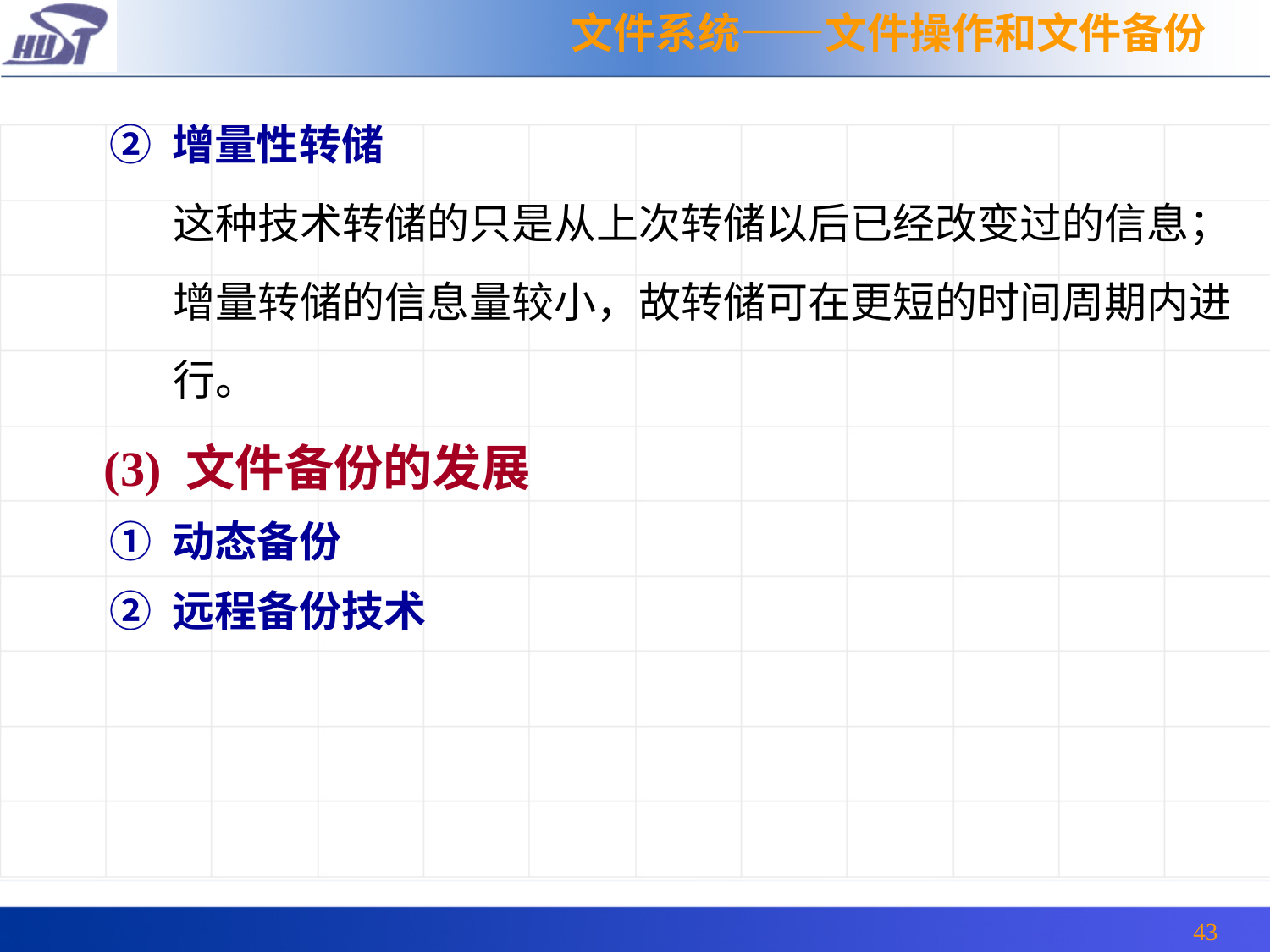

文件系统——文件操作和文件备份
② 增量性转储
这种技术转储的只是从上次转储以后已经改变过的信息；
增量转储的信息量较小，故转储可在更短的时间周期内进
行。
      (3) 文件备份的发展
① 动态备份
② 远程备份技术
43